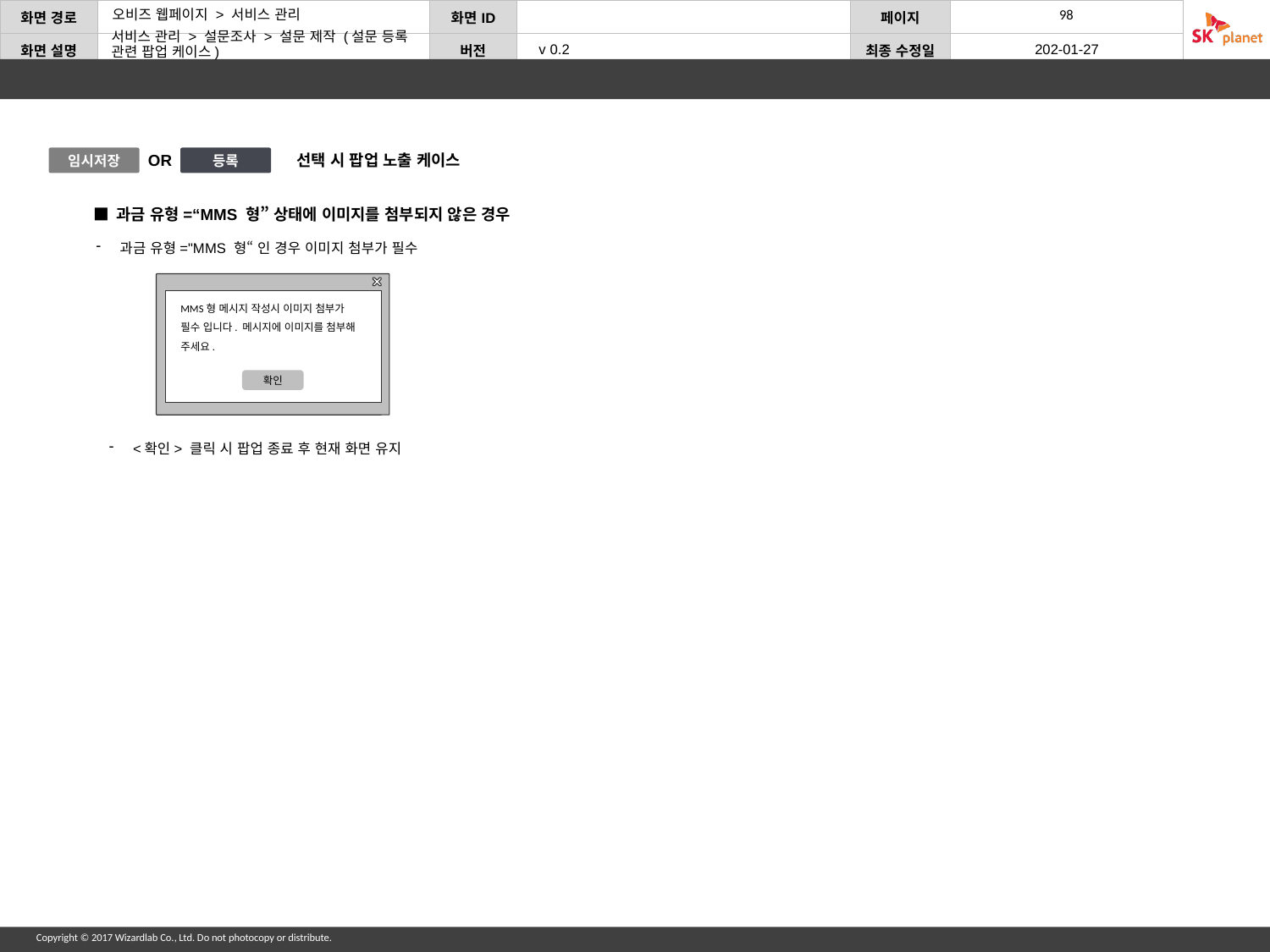

서비스 관리 > 설문조사 > 설문 제작 (설문 등록 관련 팝업 케이스)
OR
선택 시 팝업 노출 케이스
임시저장
등록
■ 과금 유형=“MMS 형” 상태에 이미지를 첨부되지 않은 경우
과금 유형="MMS 형“ 인 경우 이미지 첨부가 필수

MMS형 메시지 작성시 이미지 첨부가 필수 입니다. 메시지에 이미지를 첨부해 주세요.
확인
<확인> 클릭 시 팝업 종료 후 현재 화면 유지